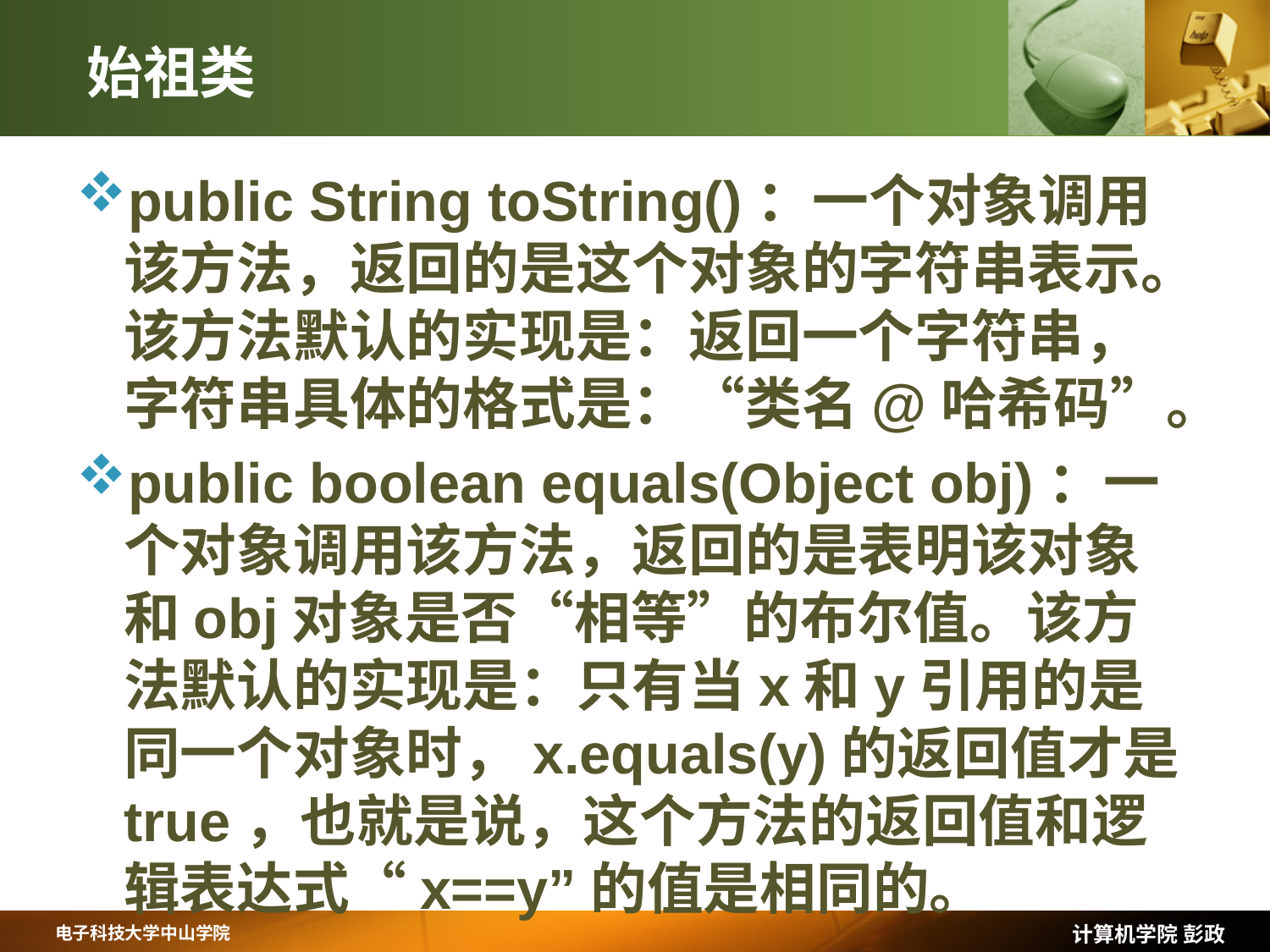

# 始祖类
public String toString()：一个对象调用该方法，返回的是这个对象的字符串表示。该方法默认的实现是：返回一个字符串，字符串具体的格式是：“类名@哈希码”。
public boolean equals(Object obj)：一个对象调用该方法，返回的是表明该对象和obj对象是否“相等”的布尔值。该方法默认的实现是：只有当x和y引用的是同一个对象时，x.equals(y)的返回值才是true，也就是说，这个方法的返回值和逻辑表达式“x==y”的值是相同的。
计算机学院 彭政
电子科技大学中山学院